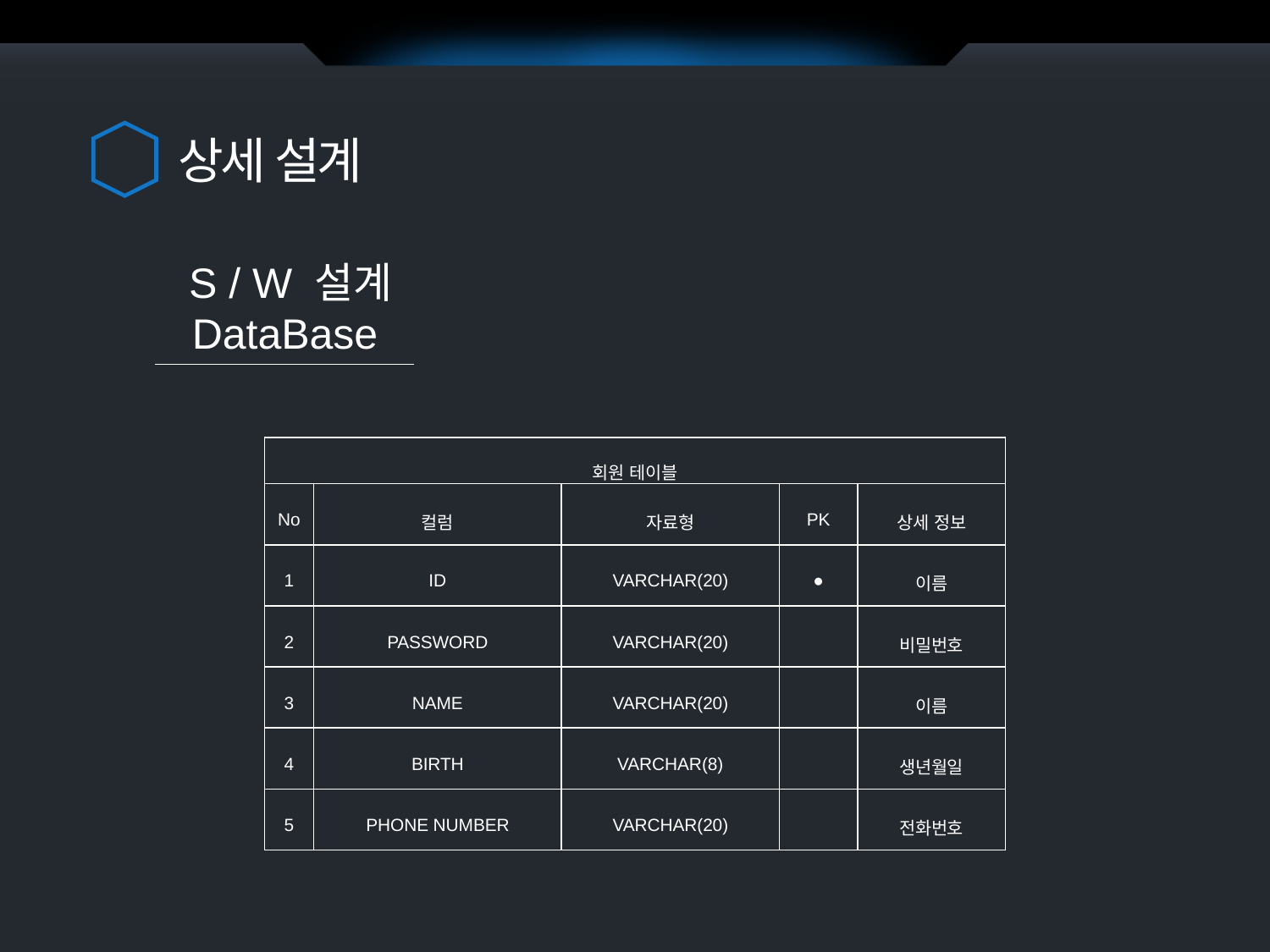

상세 설계

 S / W 설계
DataBase
| 회원 테이블 |  |  |  |  |
| --- | --- | --- | --- | --- |
| No | 컬럼 | 자료형 | PK | 상세 정보 |
| 1 | ID | VARCHAR(20) | ● | 이름 |
| 2 | PASSWORD | VARCHAR(20) |  | 비밀번호 |
| 3 | NAME | VARCHAR(20) |  | 이름 |
| 4 | BIRTH | VARCHAR(8) |  | 생년월일 |
| 5 | PHONE NUMBER | VARCHAR(20) |  | 전화번호 |